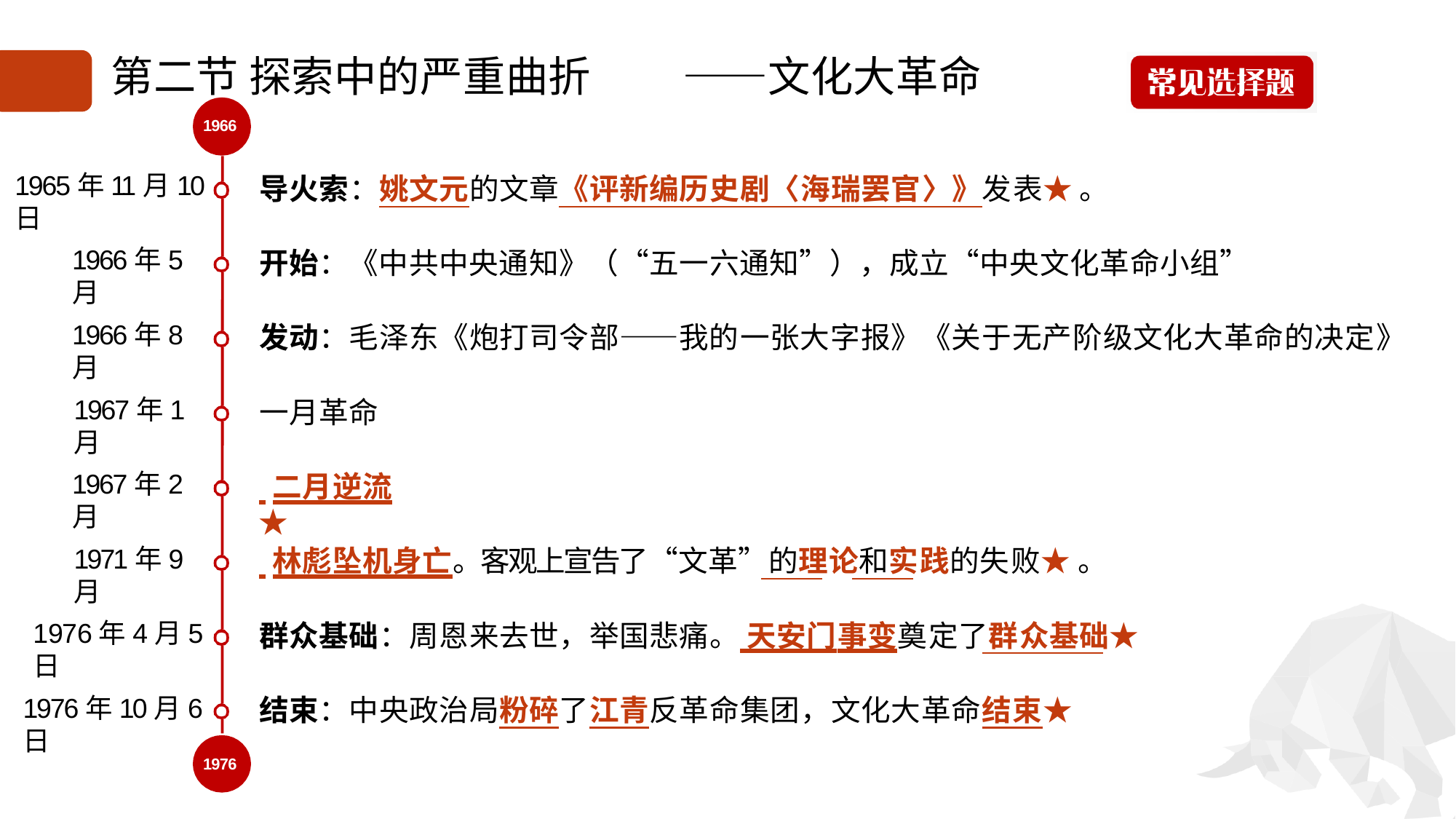

# 第二节 探索中的严重曲折	——文化大革命

1966

1965年11月10日
导火索：姚文元的文章《评新编历史剧〈海瑞罢官〉》发表★ 。

1966年5月
开始：《中共中央通知》（“五一六通知”），成立“中央文化革命小组”

1966年8月
发动：毛泽东《炮打司令部——我的一张大字报》《关于无产阶级文化大革命的决定》

1967年1月
一月革命

1967年2月
 二月逆流★

1971年9月
 林彪坠机身亡。客观上宣告了“文革”的理论和实践的失败★ 。

1976年4月5日
群众基础：周恩来去世，举国悲痛。 天安门事变奠定了群众基础★

1976年10月6日
结束：中央政治局粉碎了江青反革命集团，文化大革命结束★

1976